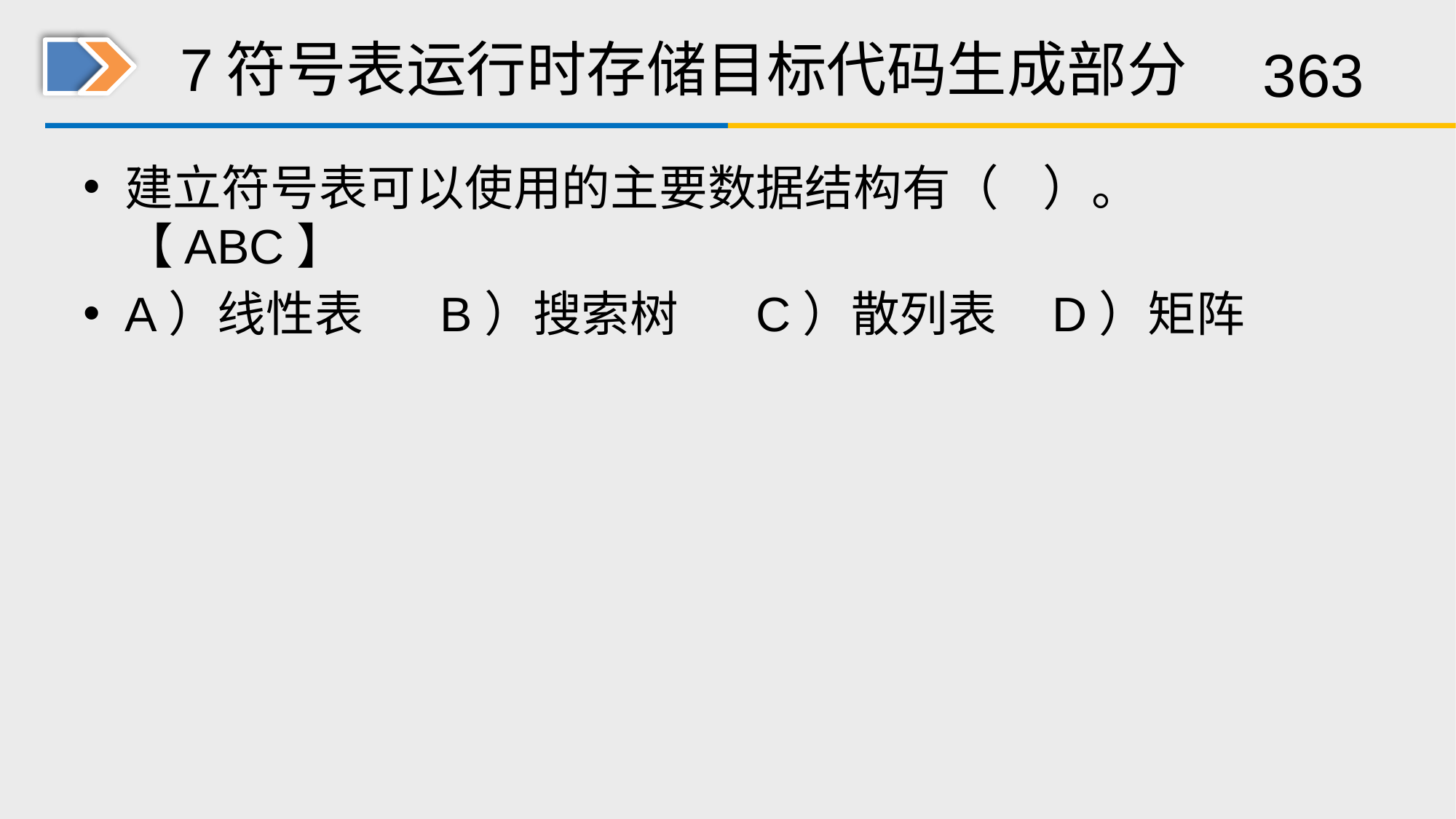

# 7符号表运行时存储目标代码生成部分
363
建立符号表可以使用的主要数据结构有（    ）。【ABC】
A）线性表      B）搜索树      C）散列表    D）矩阵